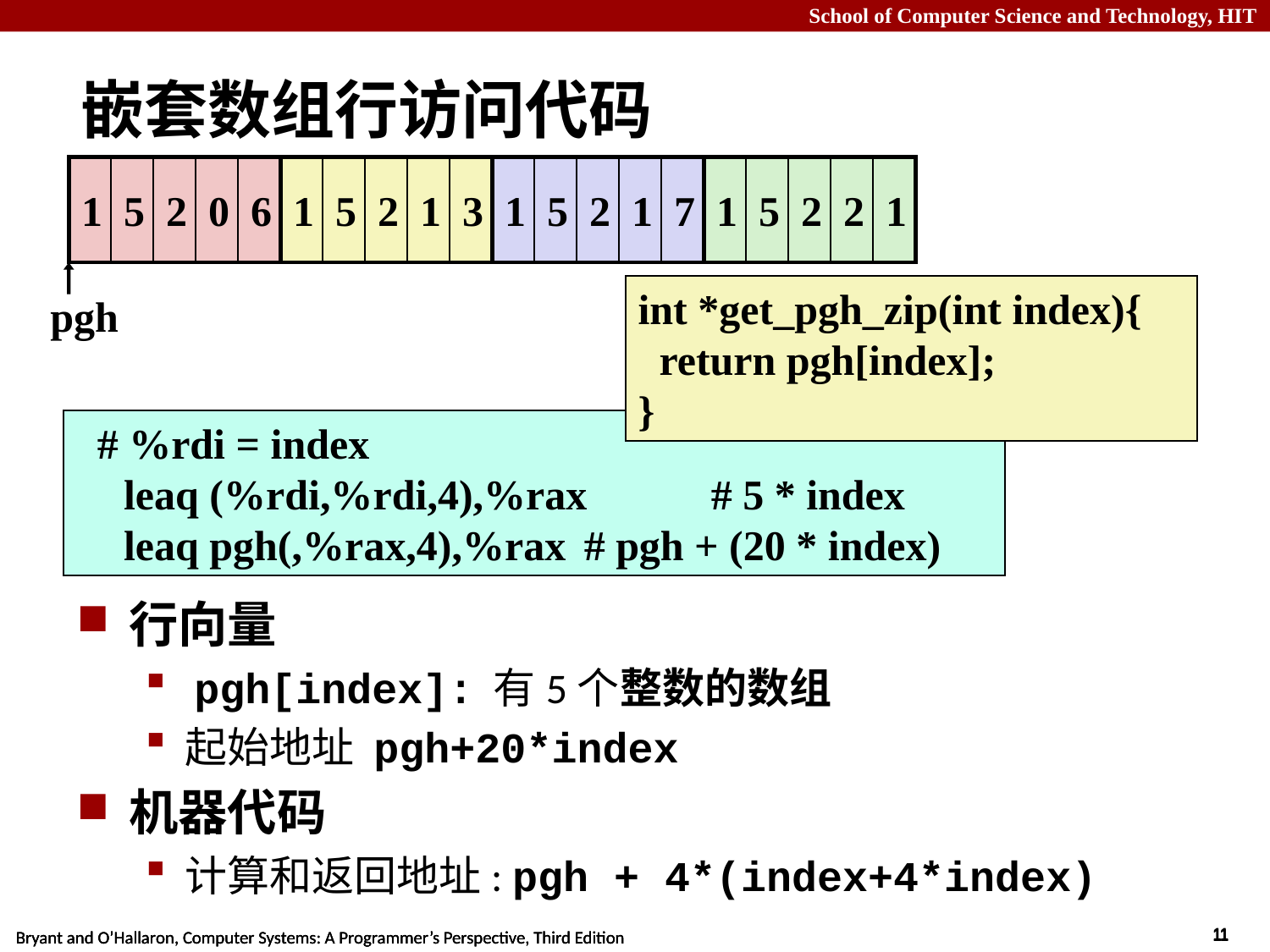

# 嵌套数组行访问代码
2
1
5
2
1
1
5
2
0
6

1
5
2
1
3

1
5
2
1
7

pgh
int *get_pgh_zip(int index){
  return pgh[index];
}
  # %rdi = index
	leaq (%rdi,%rdi,4),%rax	# 5 * index
	leaq pgh(,%rax,4),%rax	# pgh + (20 * index)
行向量
 pgh[index]: 有5个整数的数组
起始地址 pgh+20*index
机器代码
计算和返回地址: pgh + 4*(index+4*index)